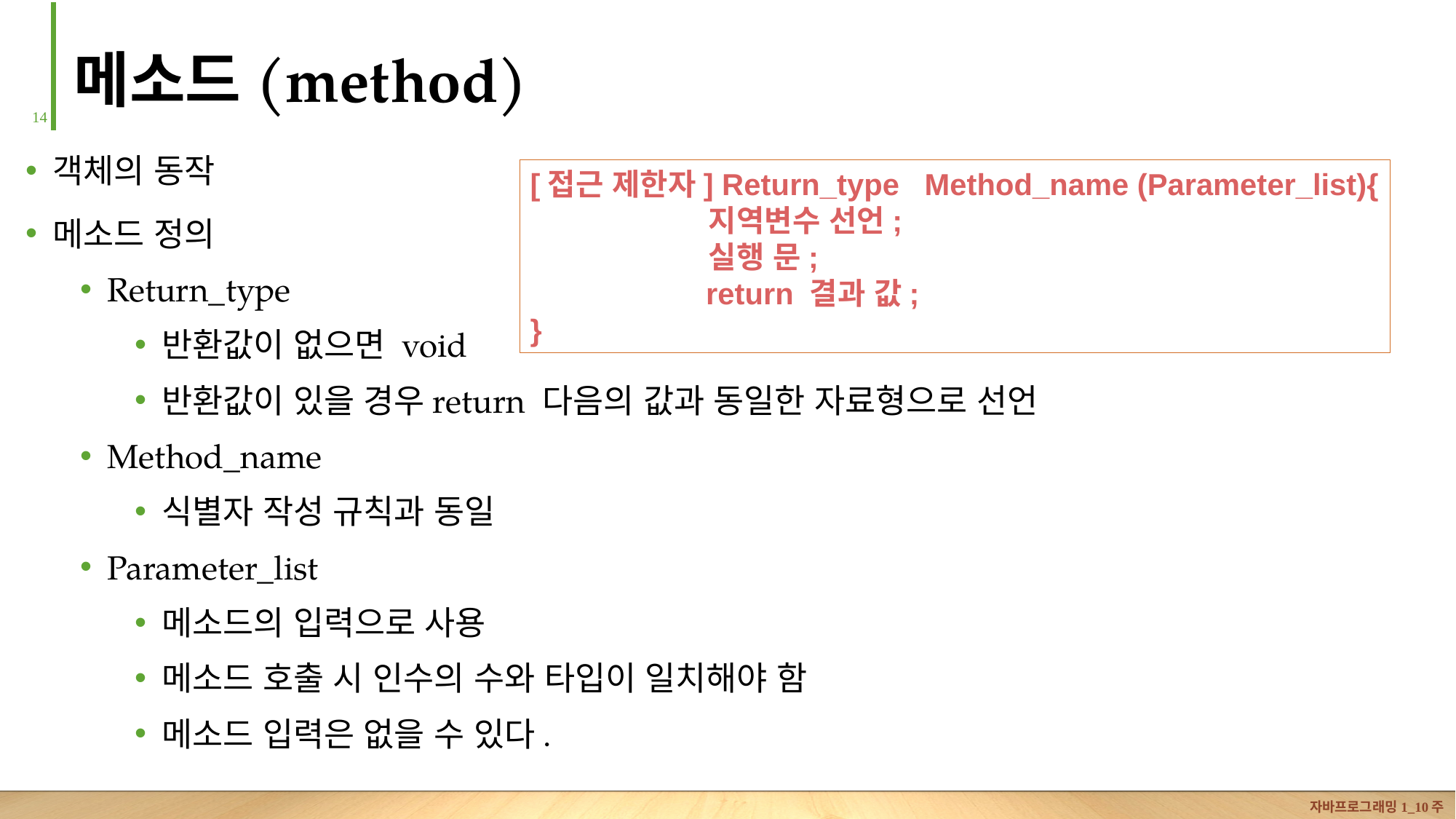

# 메소드(method)
14
객체의 동작
메소드 정의
Return_type
반환값이 없으면 void
반환값이 있을 경우return 다음의 값과 동일한 자료형으로 선언
Method_name
식별자 작성 규칙과 동일
Parameter_list
메소드의 입력으로 사용
메소드 호출 시 인수의 수와 타입이 일치해야 함
메소드 입력은 없을 수 있다.
[접근 제한자] Return_type   Method_name (Parameter_list){
                    지역변수 선언;
                    실행 문;
                     return 결과 값;
}
자바프로그래밍1_10주